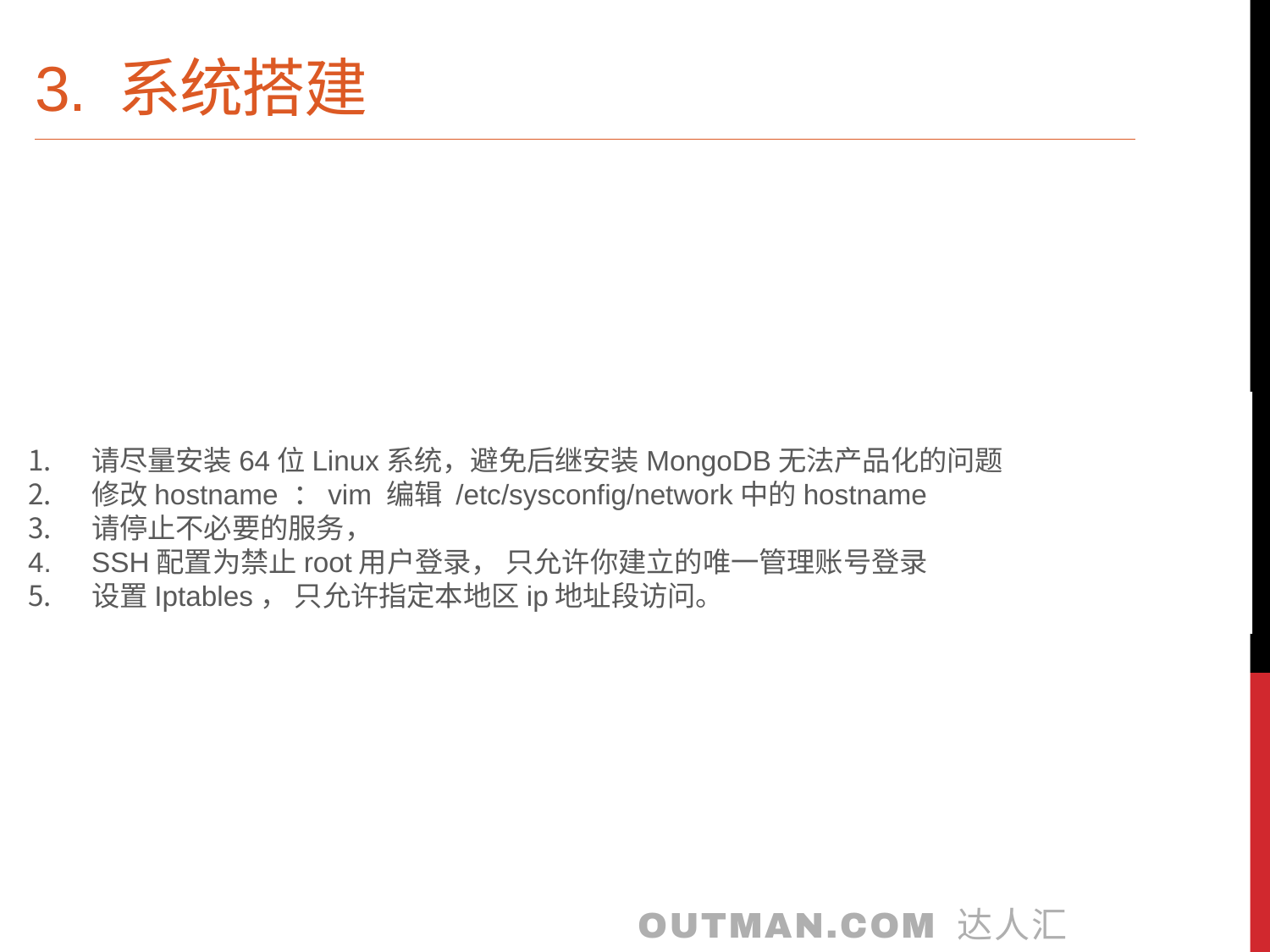

3. 系统搭建

请尽量安装64位Linux系统，避免后继安装MongoDB无法产品化的问题
修改hostname ：vim 编辑 /etc/sysconfig/network中的hostname
请停止不必要的服务，
SSH配置为禁止root用户登录， 只允许你建立的唯一管理账号登录
设置Iptables， 只允许指定本地区ip地址段访问。
Outman.com 达人汇